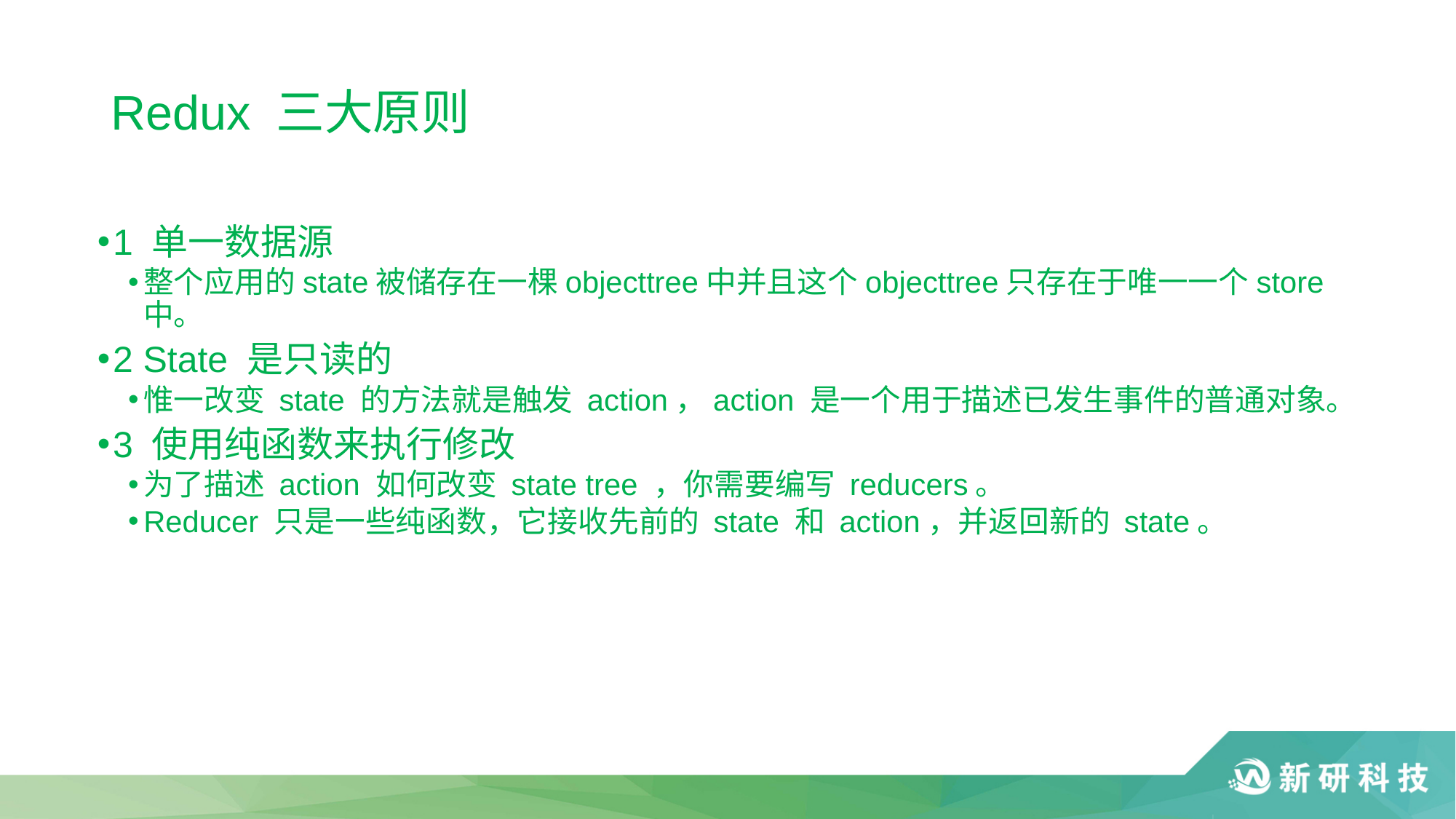

# Redux 三大原则
1 单一数据源
整个应用的state被储存在一棵objecttree中并且这个objecttree只存在于唯一一个store中。
2 State 是只读的
惟一改变 state 的方法就是触发 action，action 是一个用于描述已发生事件的普通对象。
3 使用纯函数来执行修改
为了描述 action 如何改变 state tree ，你需要编写 reducers。
Reducer 只是一些纯函数，它接收先前的 state 和 action，并返回新的 state。